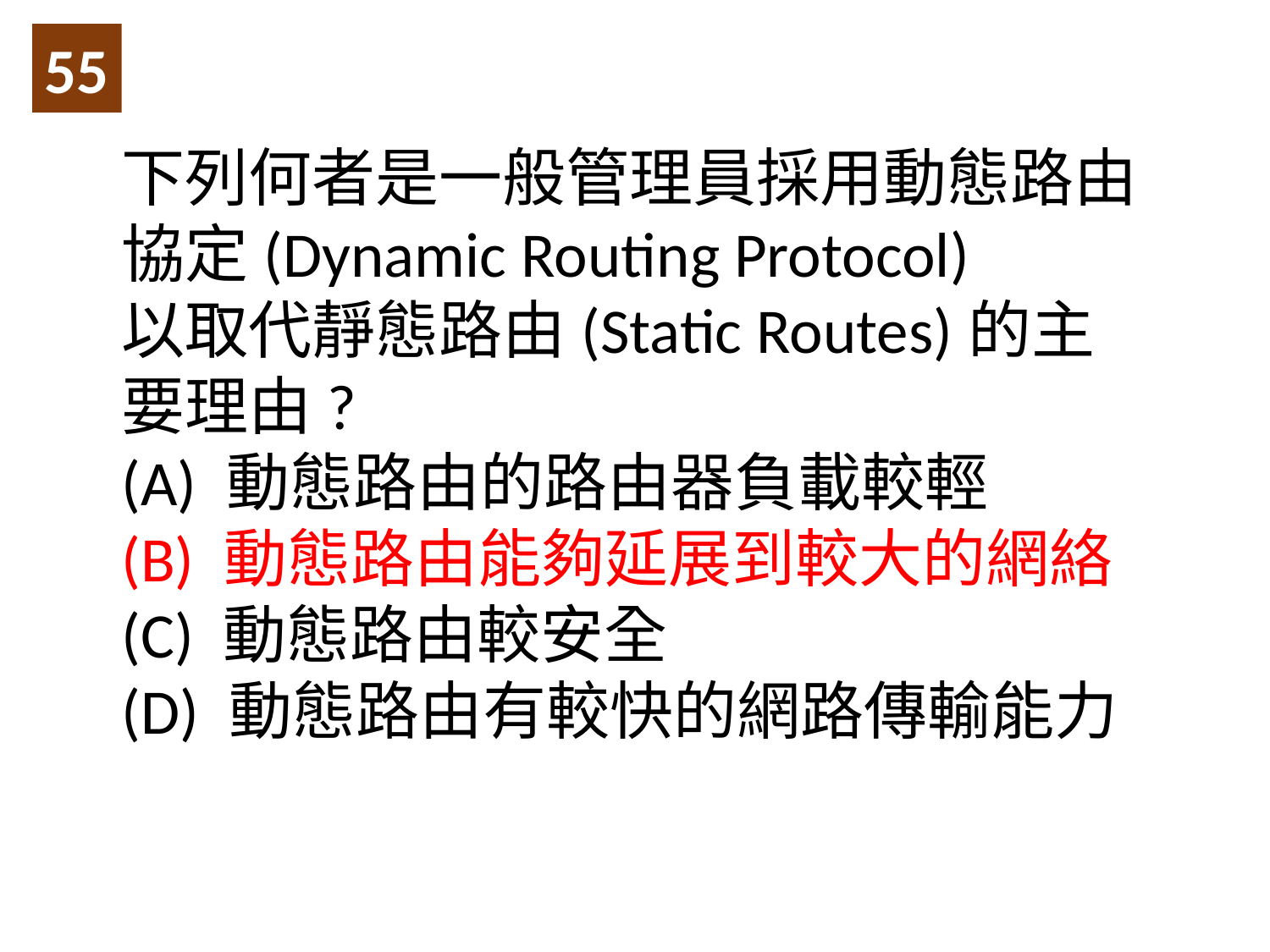

55
下列何者是一般管理員採用動態路由協定(Dynamic Routing Protocol)
以取代靜態路由(Static Routes)的主要理由?
(A) 動態路由的路由器負載較輕
(B) 動態路由能夠延展到較大的網絡
(C) 動態路由較安全
(D) 動態路由有較快的網路傳輸能力